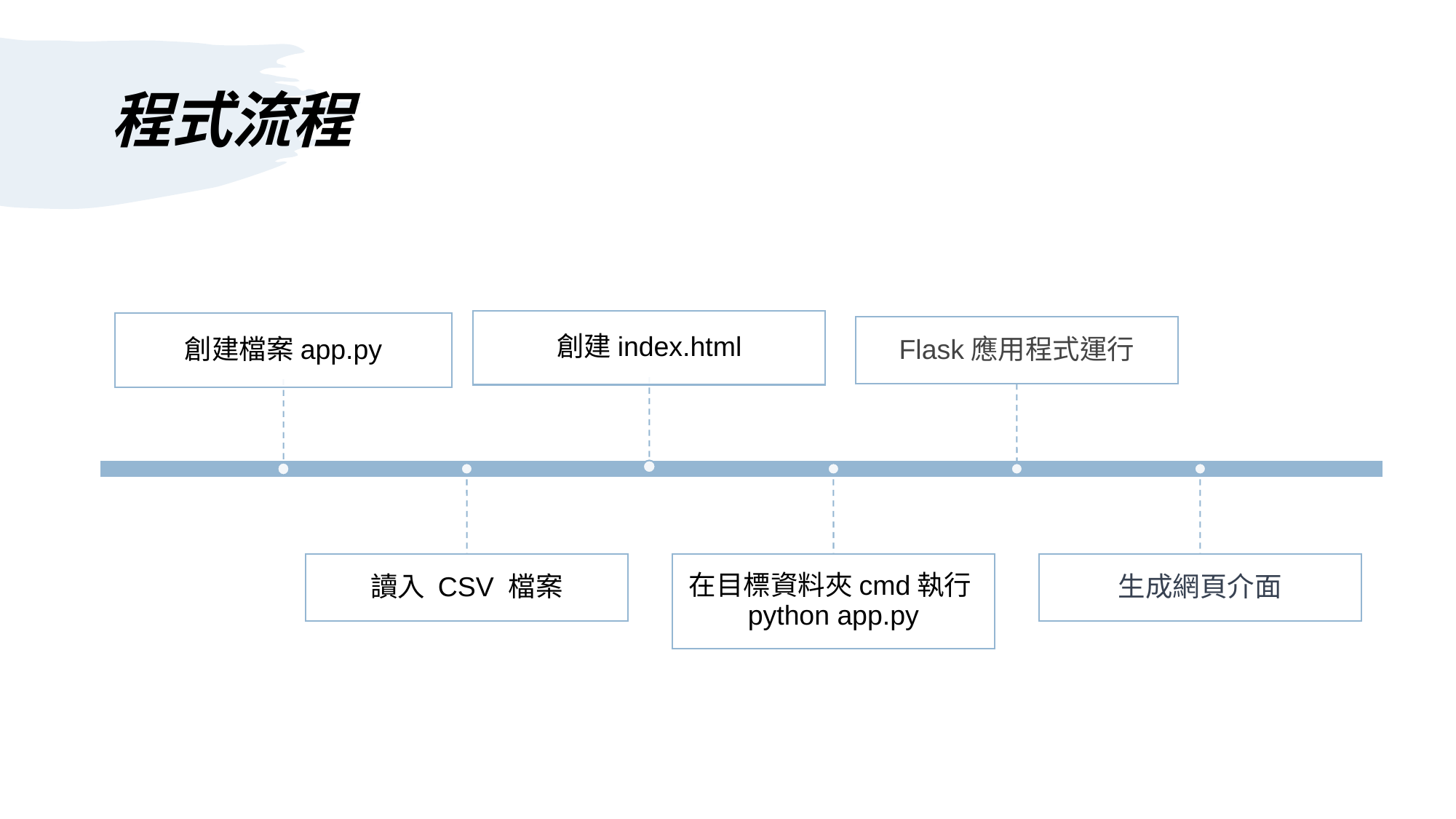

# 程式流程
創建檔案app.py

讀入 CSV 檔案

創建index.html

在目標資料夾cmd執行python app.py

Flask應用程式運行

生成網頁介面